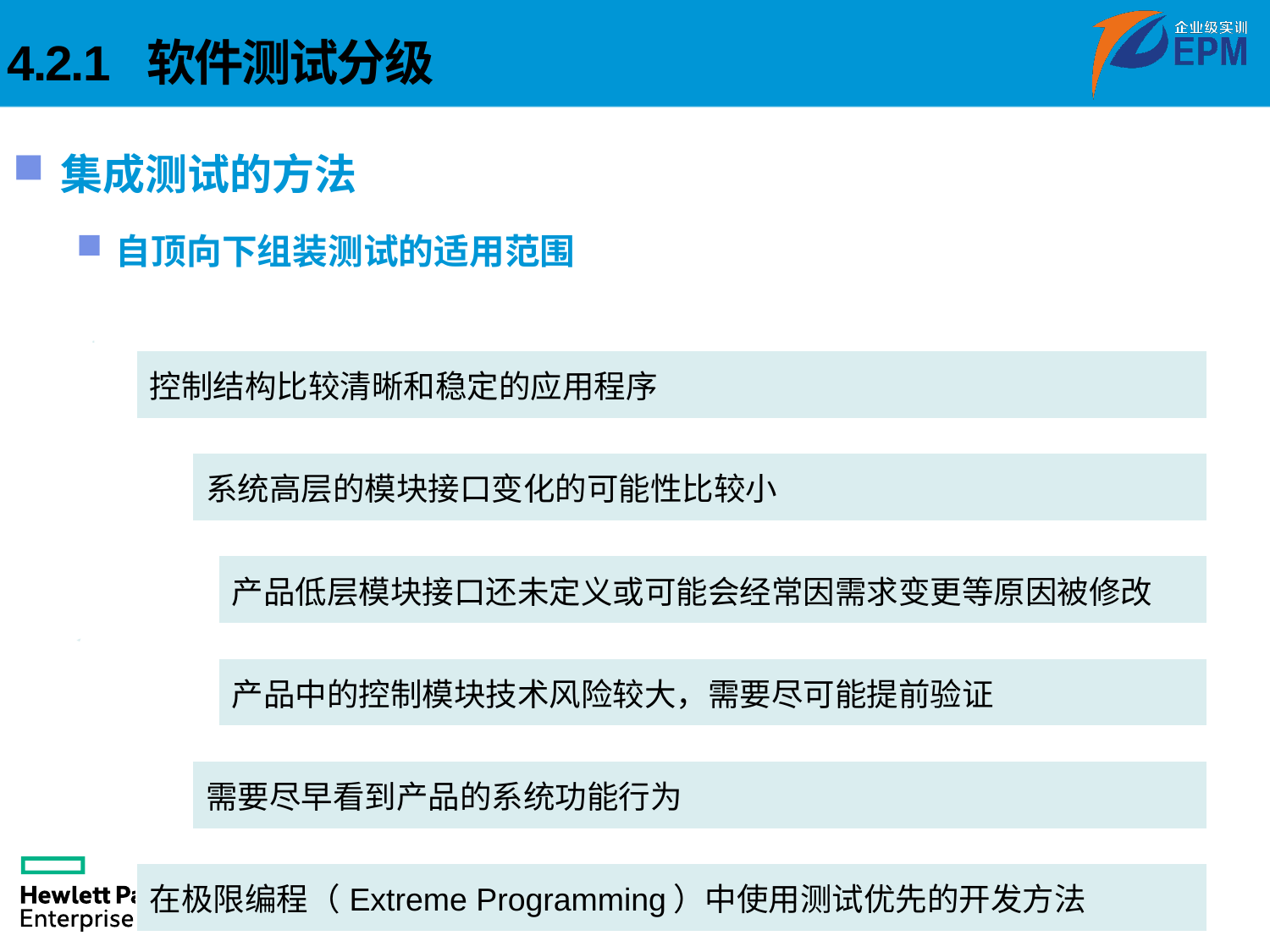

4.2.1  软件测试分级
集成测试的方法
自顶向下组装测试的适用范围
控制结构比较清晰和稳定的应用程序
系统高层的模块接口变化的可能性比较小
产品低层模块接口还未定义或可能会经常因需求变更等原因被修改
产品中的控制模块技术风险较大，需要尽可能提前验证
需要尽早看到产品的系统功能行为
在极限编程（Extreme Programming）中使用测试优先的开发方法